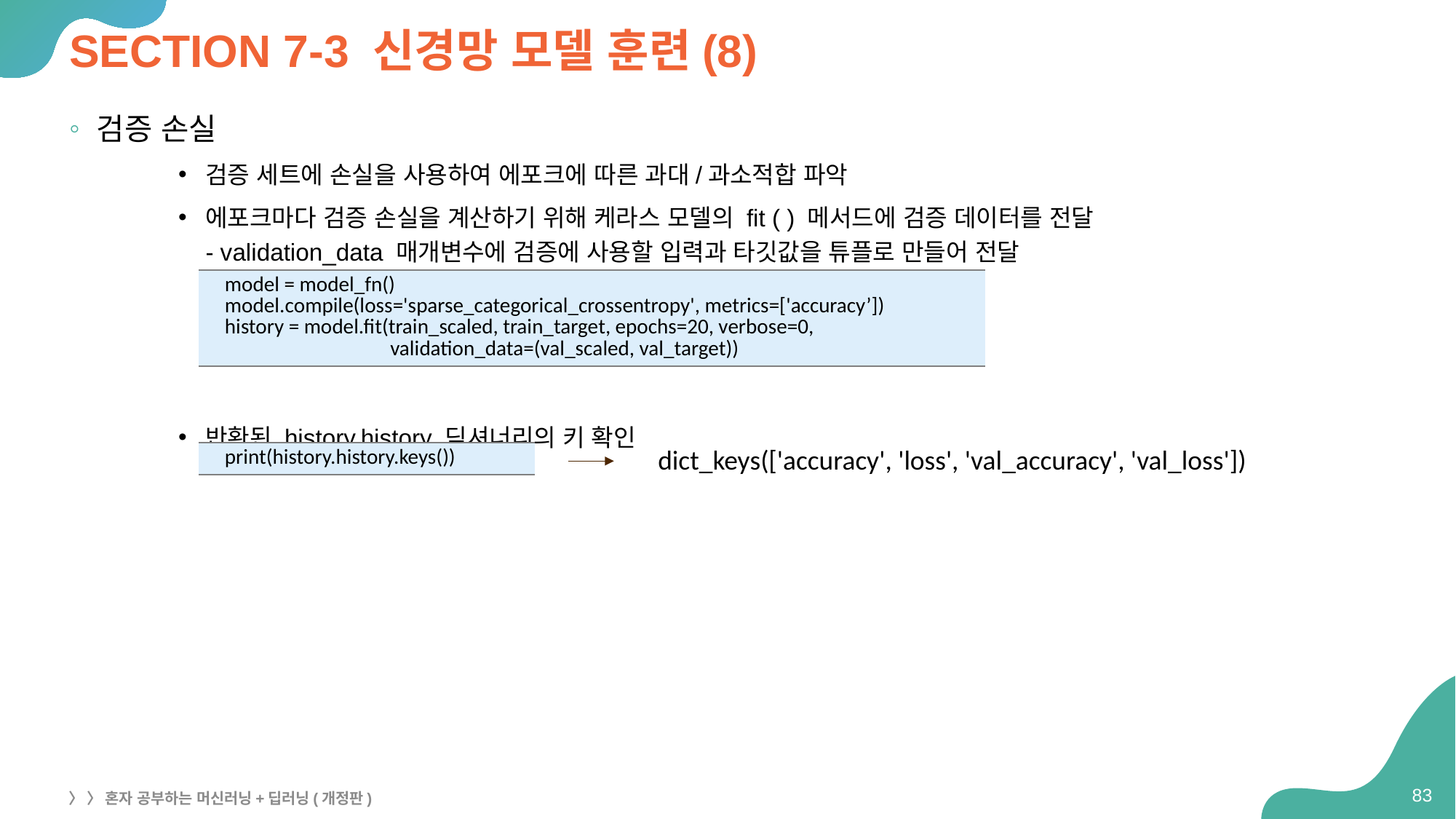

# SECTION 7-3 신경망 모델 훈련(8)
검증 손실
검증 세트에 손실을 사용하여 에포크에 따른 과대/과소적합 파악
에포크마다 검증 손실을 계산하기 위해 케라스 모델의 fit ( ) 메서드에 검증 데이터를 전달
- validation_data 매개변수에 검증에 사용할 입력과 타깃값을 튜플로 만들어 전달

반환된 history.history 딕셔너리의 키 확인
| model = model\_fn() model.compile(loss='sparse\_categorical\_crossentropy', metrics=['accuracy’]) history = model.fit(train\_scaled, train\_target, epochs=20, verbose=0, validation\_data=(val\_scaled, val\_target)) |
| --- |
dict_keys(['accuracy', 'loss', 'val_accuracy', 'val_loss'])
| print(history.history.keys()) |
| --- |
83
〉 〉 혼자 공부하는 머신러닝+딥러닝(개정판)